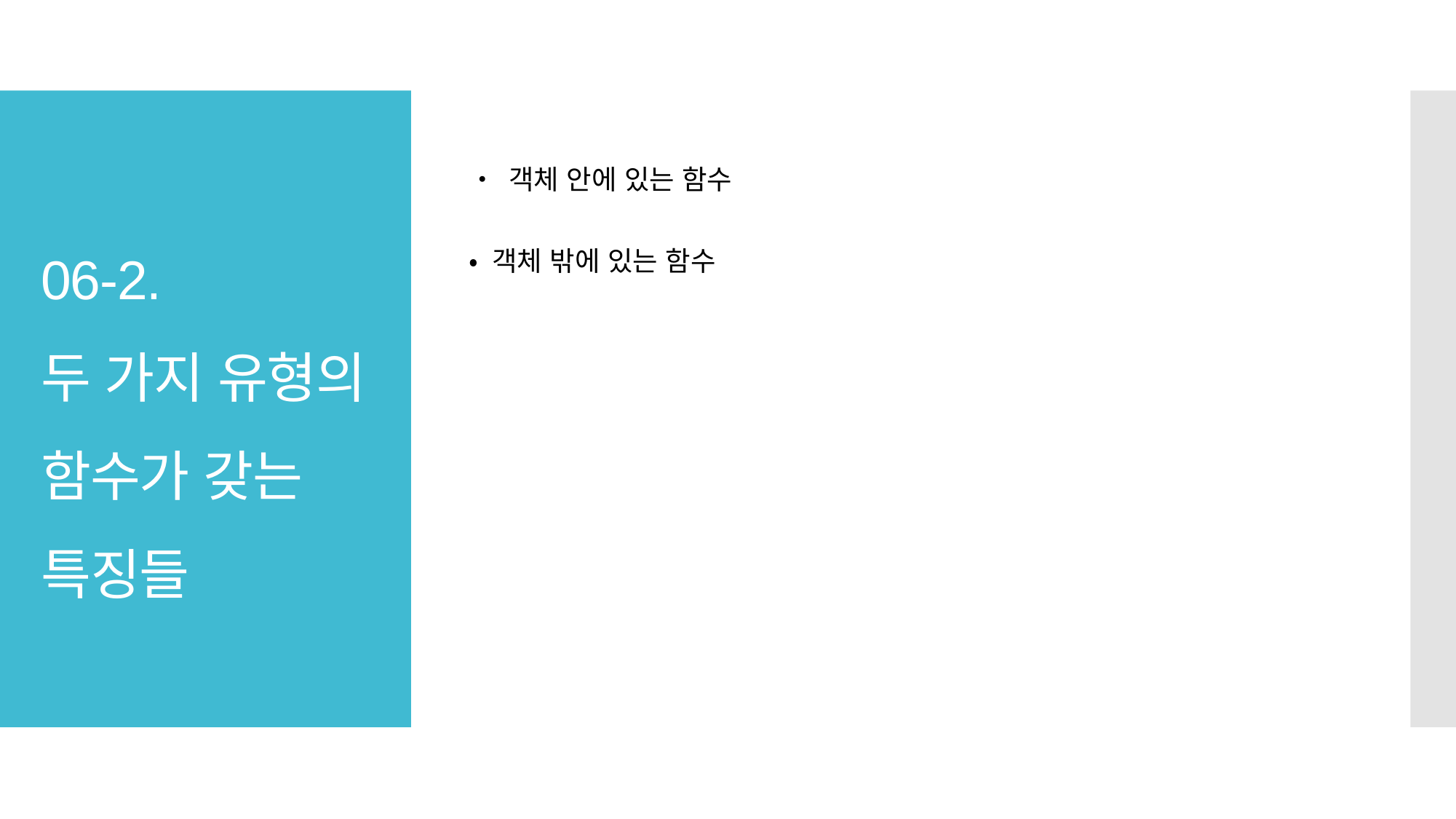

• 객체 안에 있는 함수
• 객체 밖에 있는 함수
# 06-2. 두 가지 유형의 함수가 갖는 특징들